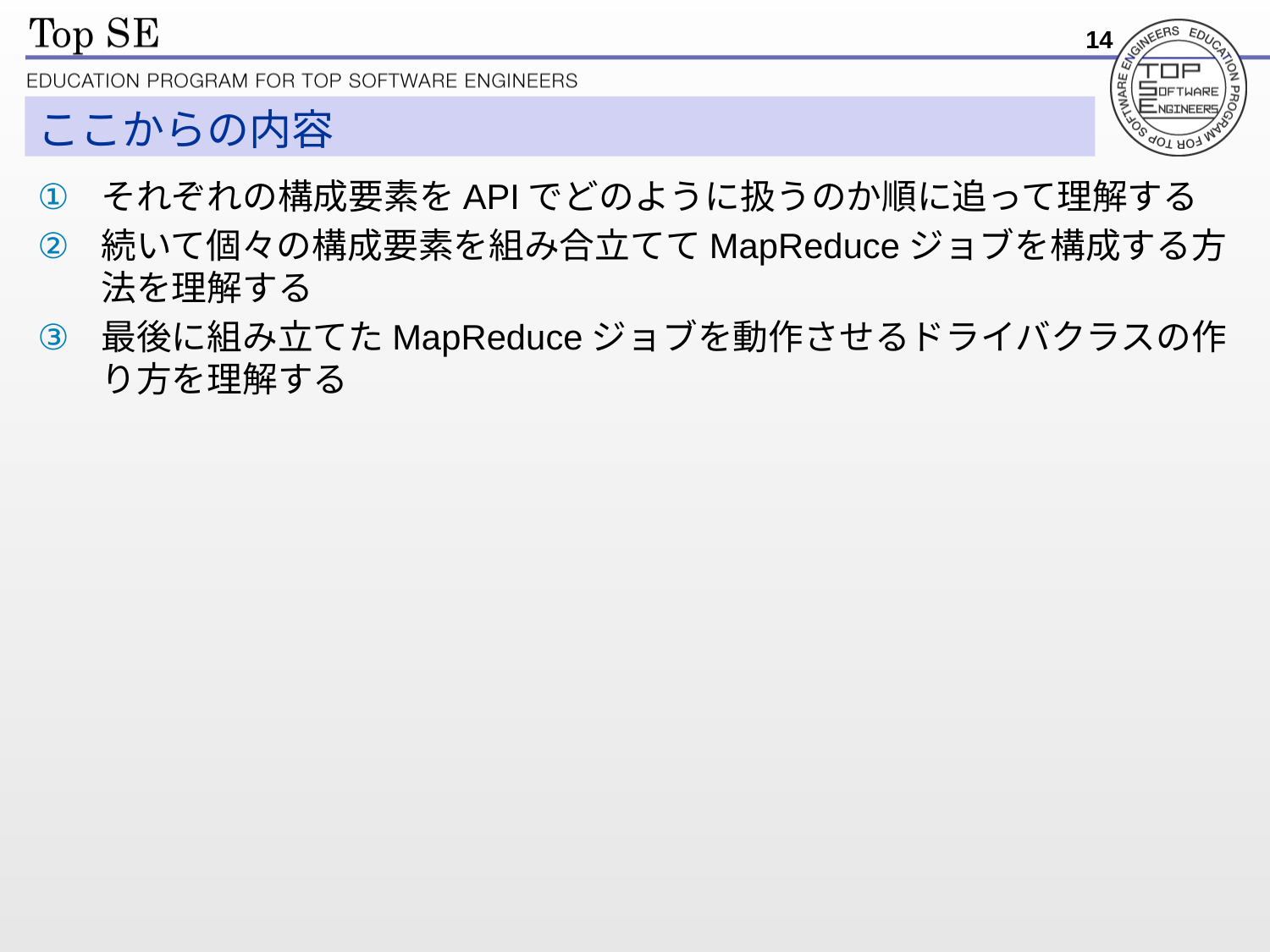

14
# ここからの内容
それぞれの構成要素をAPIでどのように扱うのか順に追って理解する
続いて個々の構成要素を組み合立ててMapReduceジョブを構成する方法を理解する
最後に組み立てたMapReduceジョブを動作させるドライバクラスの作り方を理解する